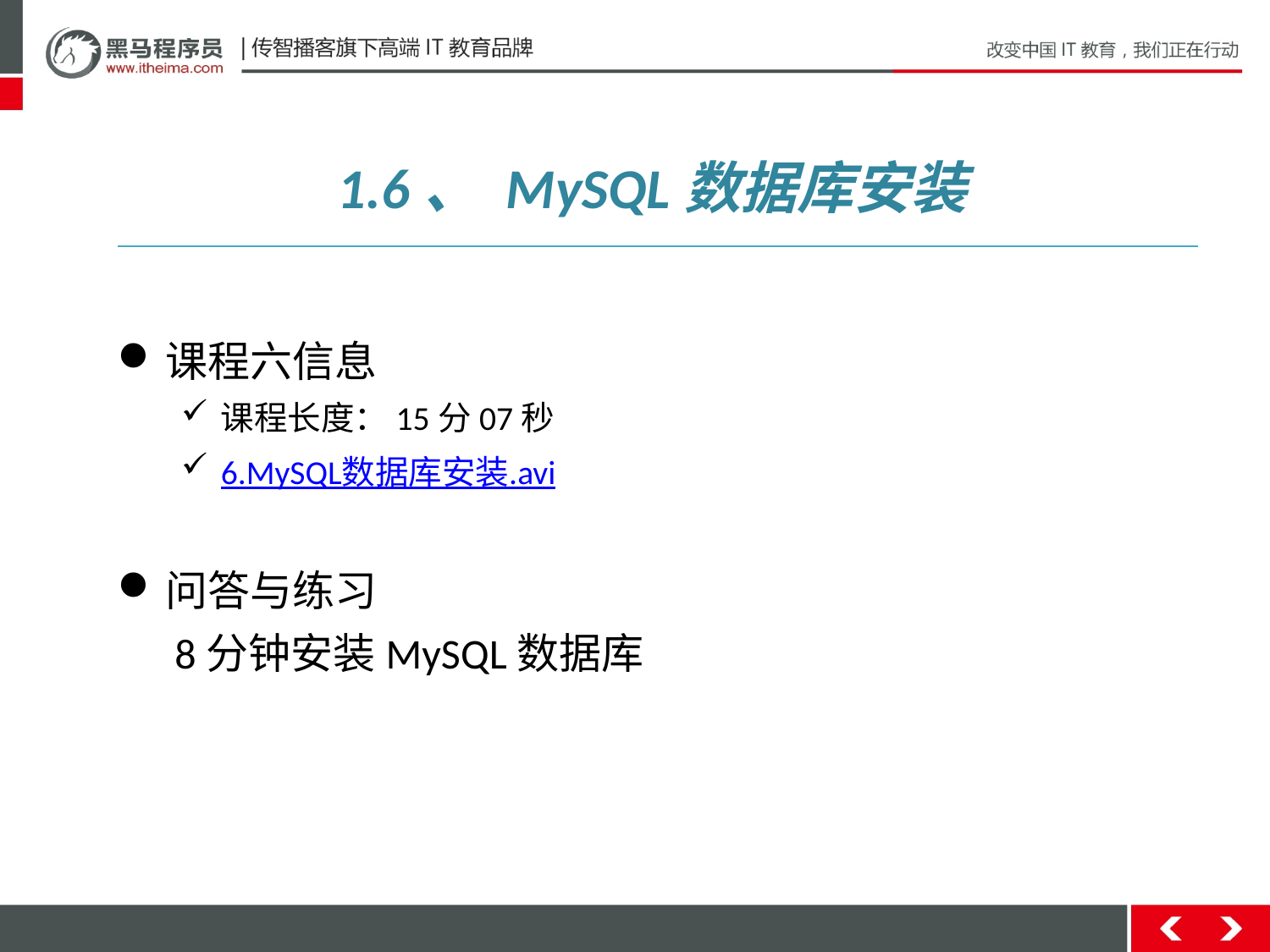

1.6、 MySQL数据库安装

课程六信息
课程长度：15分07秒
6.MySQL数据库安装.avi

问答与练习
      8分钟安装MySQL数据库